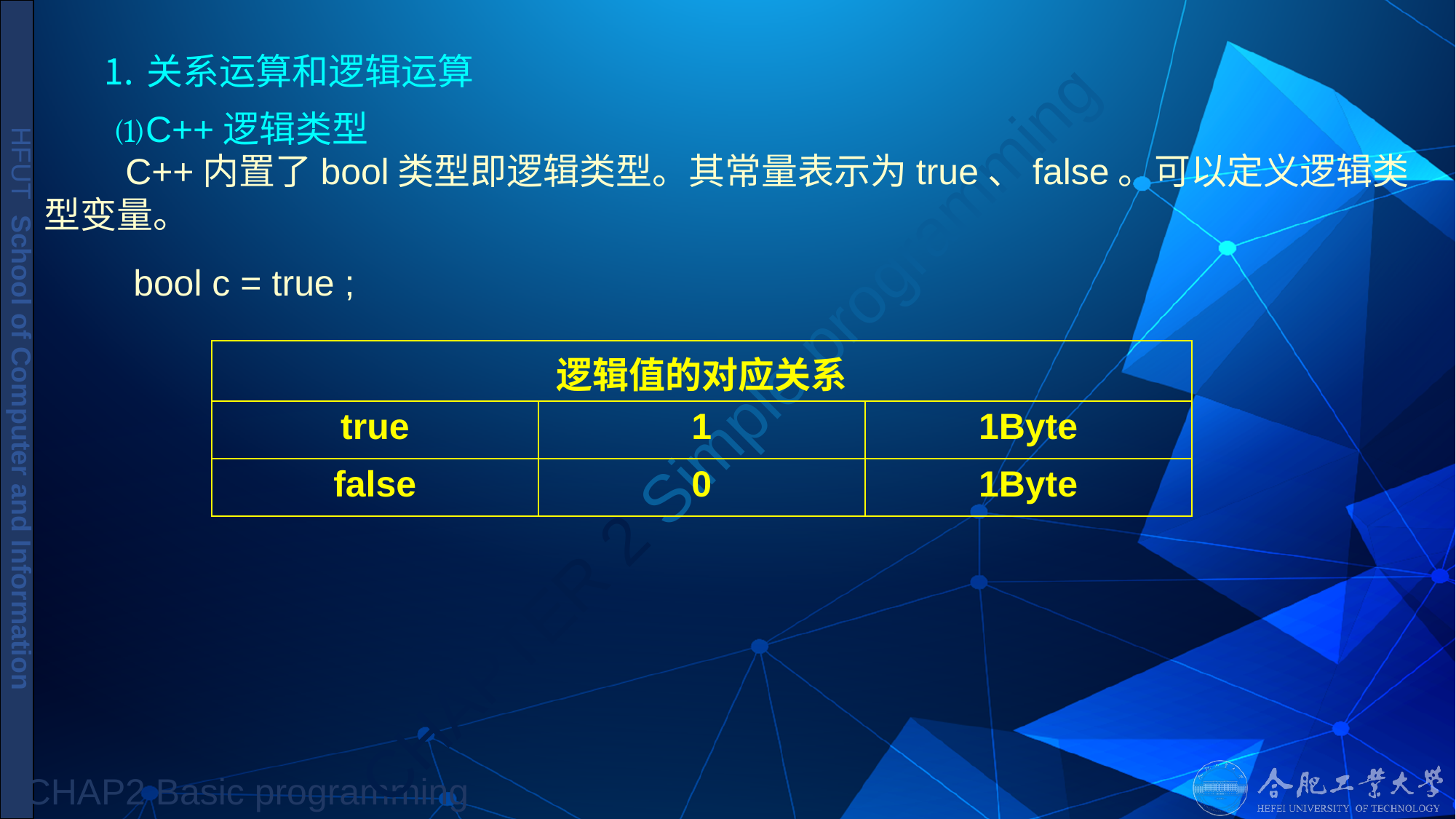

# ⒈关系运算和逻辑运算
       ⑴C++逻辑类型
        C++内置了bool类型即逻辑类型。其常量表示为true、false。可以定义逻辑类型变量。
bool c = true ;
| 逻辑值的对应关系 |  |  |
| --- | --- | --- |
| true | 1 | 1Byte |
| false | 0 | 1Byte |